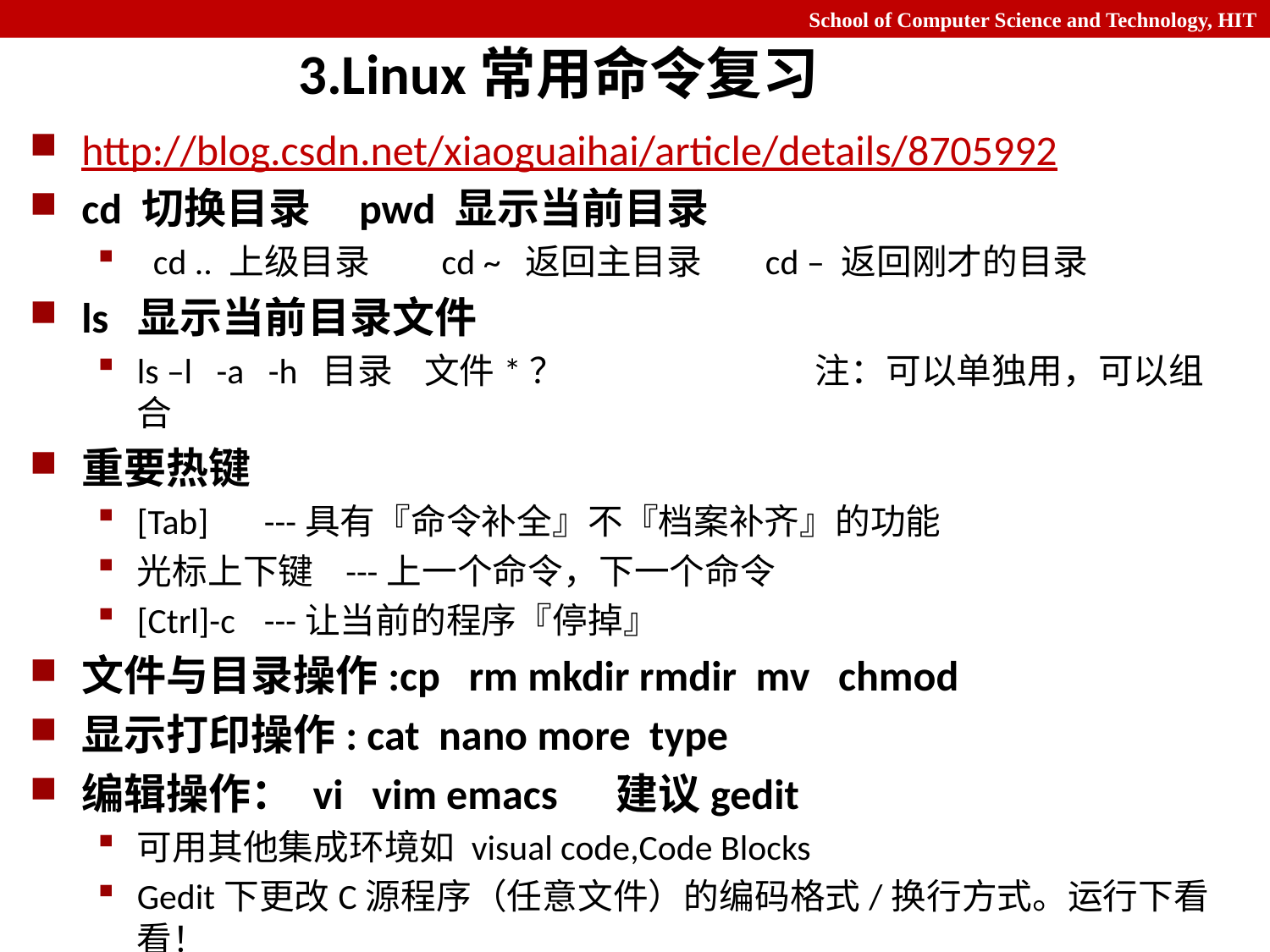

3.Linux常用命令复习

http://blog.csdn.net/xiaoguaihai/article/details/8705992
cd 切换目录    pwd 显示当前目录
  cd .. 上级目录        cd ~  返回主目录       cd – 返回刚才的目录
ls  显示当前目录文件
ls –l   -a   -h  目录    文件*？                                注：可以单独用，可以组合
重要热键
[Tab]	---具有『命令补全』不『档案补齐』的功能
光标上下键   ---上一个命令，下一个命令
[Ctrl]-c	---让当前的程序『停掉』
文件与目录操作:cp   rm mkdir rmdir  mv   chmod
显示打印操作: cat  nano more  type
编辑操作： vi   vim emacs     建议gedit
可用其他集成环境如 visual code,Code Blocks
Gedit下更改C源程序（任意文件）的编码格式/换行方式。运行下看看！